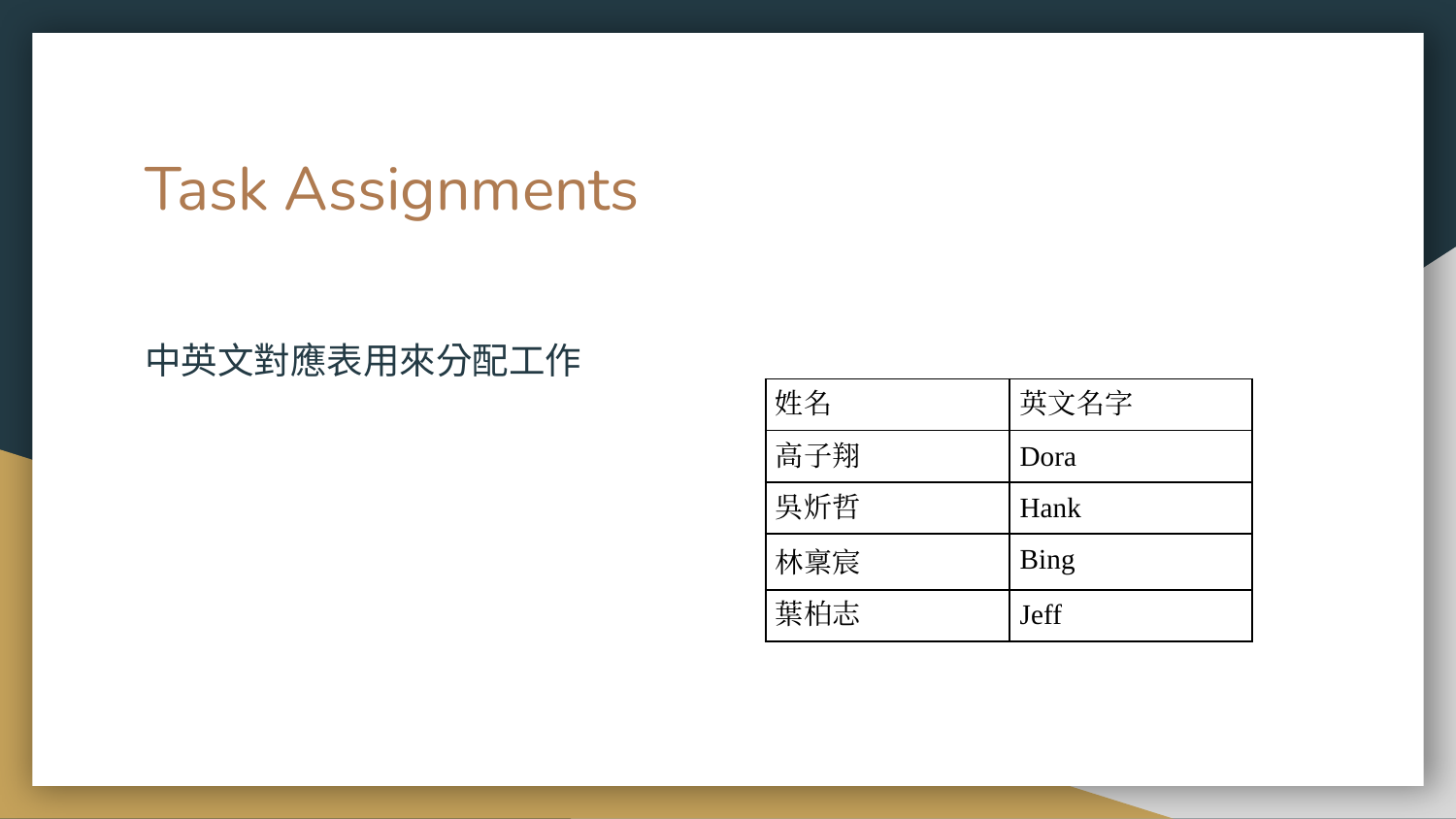

# Task Assignments
中英文對應表用來分配工作
| 姓名 | 英文名字 |
| --- | --- |
| 高子翔 | Dora |
| 吳炘哲 | Hank |
| 林稟宸 | Bing |
| 葉柏志 | Jeff |